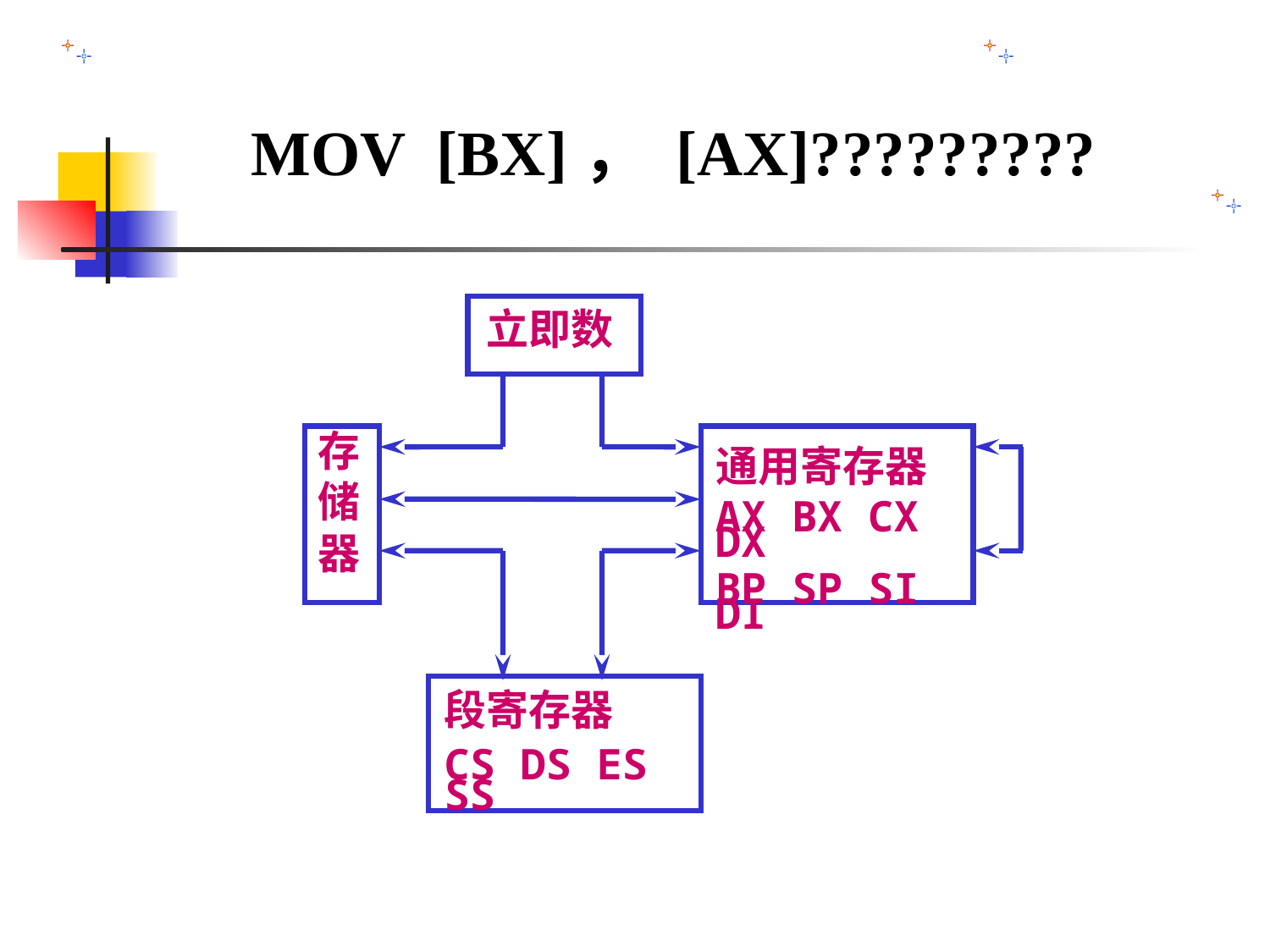

MOV  [BX]， [AX]?????????

立即数

通用寄存器
AX BX CX DX
BP SP SI DI
存
储
器

段寄存器
CS DS ES SS